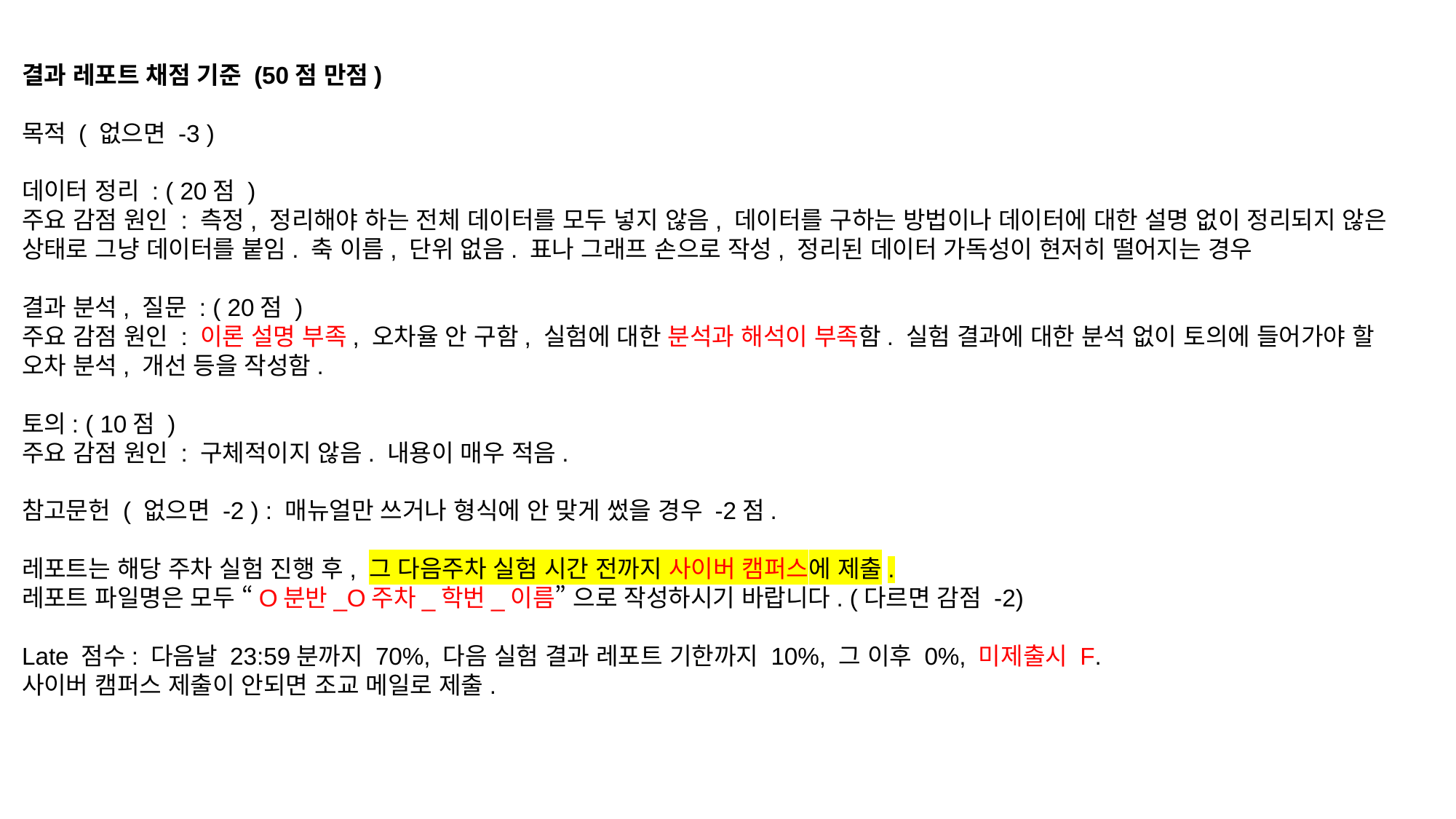

결과 레포트 채점 기준 (50점 만점)

목적 ( 없으면 -3 )

데이터 정리 : ( 20점 )
주요 감점 원인 : 측정, 정리해야 하는 전체 데이터를 모두 넣지 않음, 데이터를 구하는 방법이나 데이터에 대한 설명 없이 정리되지 않은 상태로 그냥 데이터를 붙임. 축 이름, 단위 없음. 표나 그래프 손으로 작성, 정리된 데이터 가독성이 현저히 떨어지는 경우

결과 분석, 질문 : ( 20점 )
주요 감점 원인 : 이론 설명 부족, 오차율 안 구함, 실험에 대한 분석과 해석이 부족함. 실험 결과에 대한 분석 없이 토의에 들어가야 할 오차 분석, 개선 등을 작성함.

토의: ( 10점 )
주요 감점 원인 : 구체적이지 않음. 내용이 매우 적음.

참고문헌 ( 없으면 -2 ) : 매뉴얼만 쓰거나 형식에 안 맞게 썼을 경우 -2점.

레포트는 해당 주차 실험 진행 후, 그 다음주차 실험 시간 전까지 사이버 캠퍼스에 제출.
레포트 파일명은 모두 “O분반_O주차_학번_이름” 으로 작성하시기 바랍니다. (다르면 감점 -2)

Late 점수: 다음날 23:59분까지 70%, 다음 실험 결과 레포트 기한까지 10%, 그 이후 0%, 미제출시 F.
사이버 캠퍼스 제출이 안되면 조교 메일로 제출.